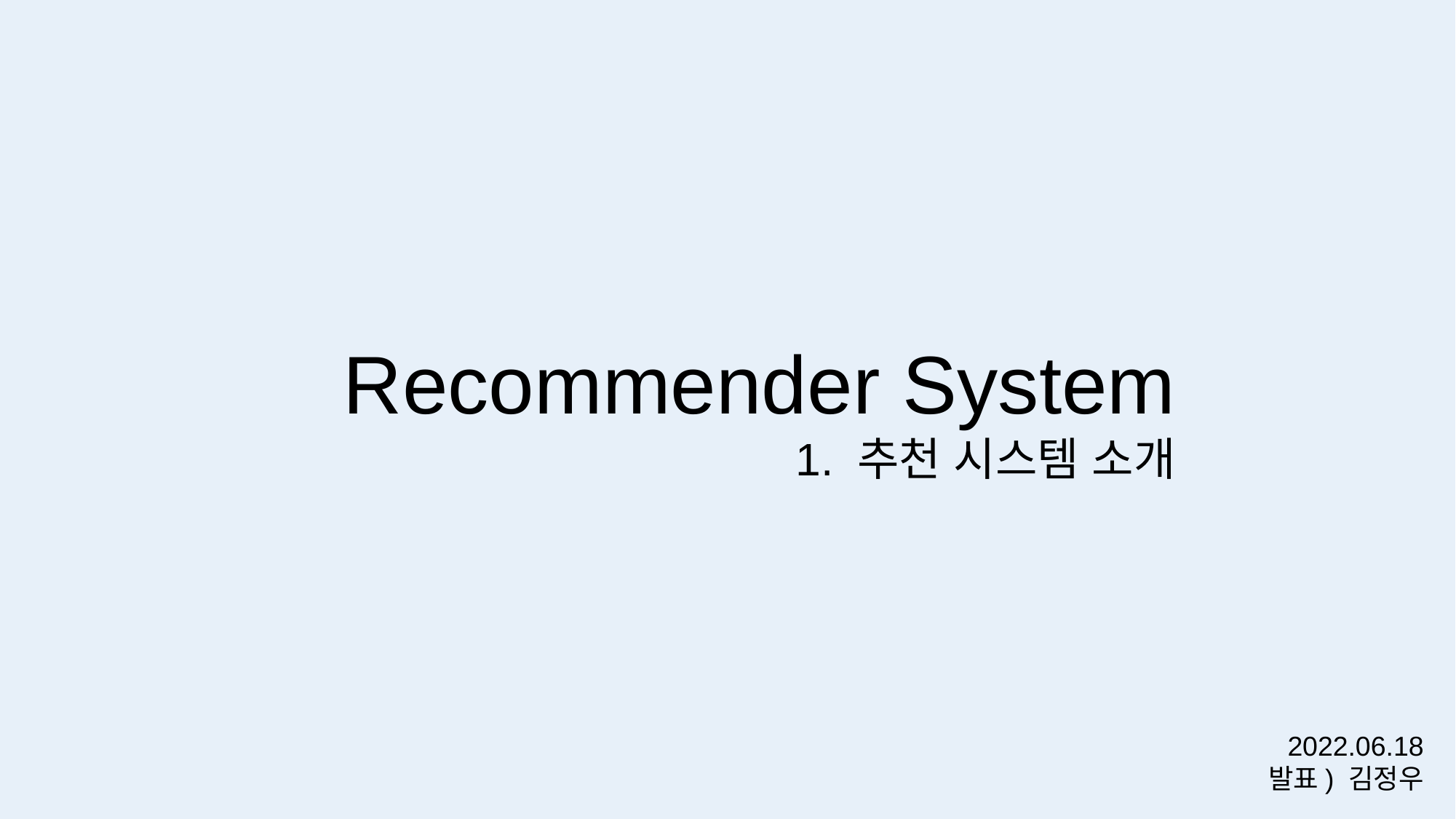

Recommender System
1. 추천 시스템 소개
2022.06.18
발표) 김정우